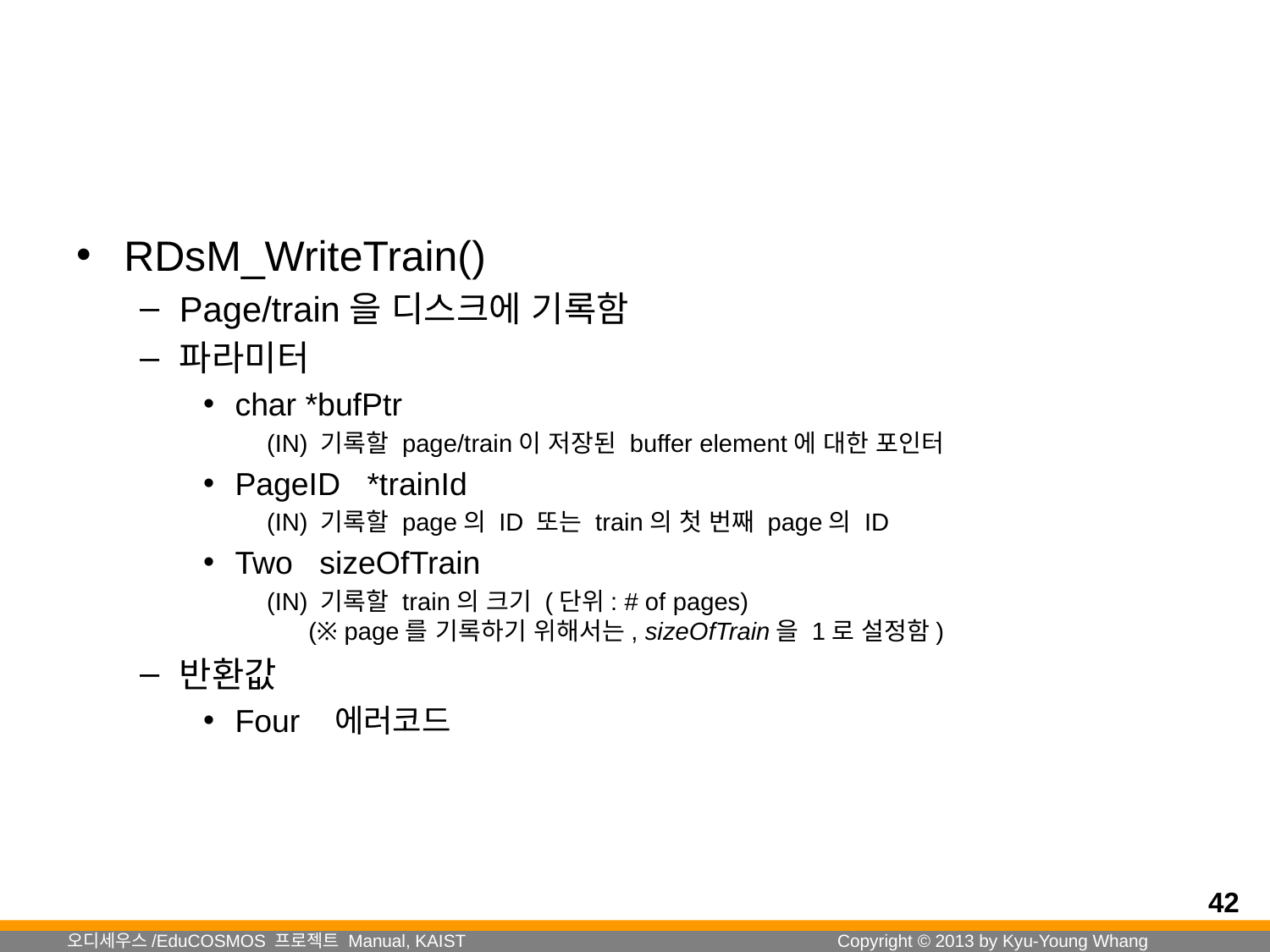

#
RDsM_WriteTrain()
Page/train을 디스크에 기록함
파라미터
char *bufPtr
(IN) 기록할 page/train이 저장된 buffer element에 대한 포인터
PageID   *trainId
(IN) 기록할 page의 ID 또는 train의 첫 번째 page의 ID
Two   sizeOfTrain
(IN) 기록할 train의 크기 (단위: # of pages)
      (※ page를 기록하기 위해서는, sizeOfTrain을 1로 설정함)
반환값
Four   에러코드